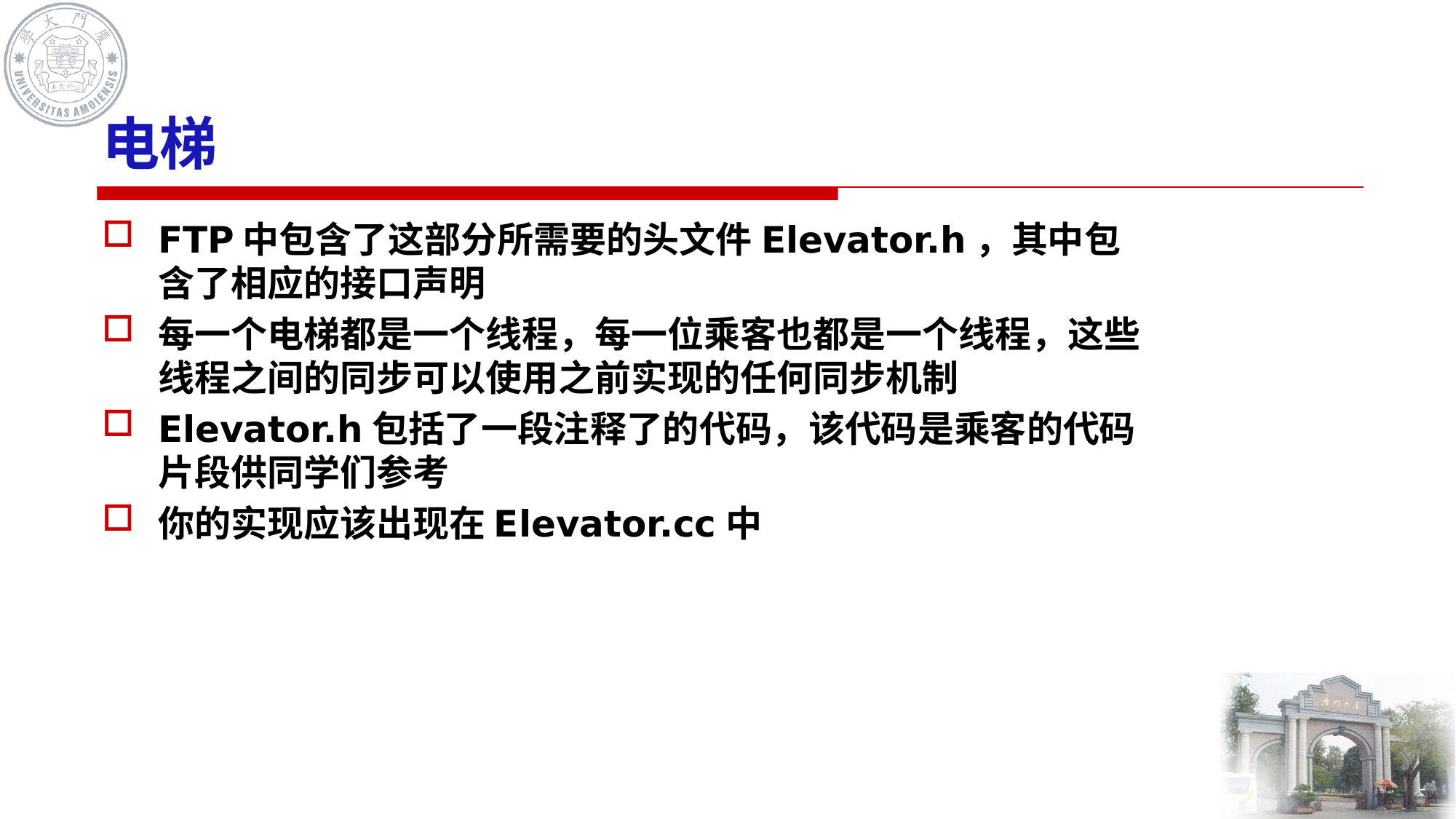

# 电梯
FTP中包含了这部分所需要的头文件Elevator.h，其中包含了相应的接口声明
每一个电梯都是一个线程，每一位乘客也都是一个线程，这些线程之间的同步可以使用之前实现的任何同步机制
Elevator.h包括了一段注释了的代码，该代码是乘客的代码片段供同学们参考
你的实现应该出现在Elevator.cc中